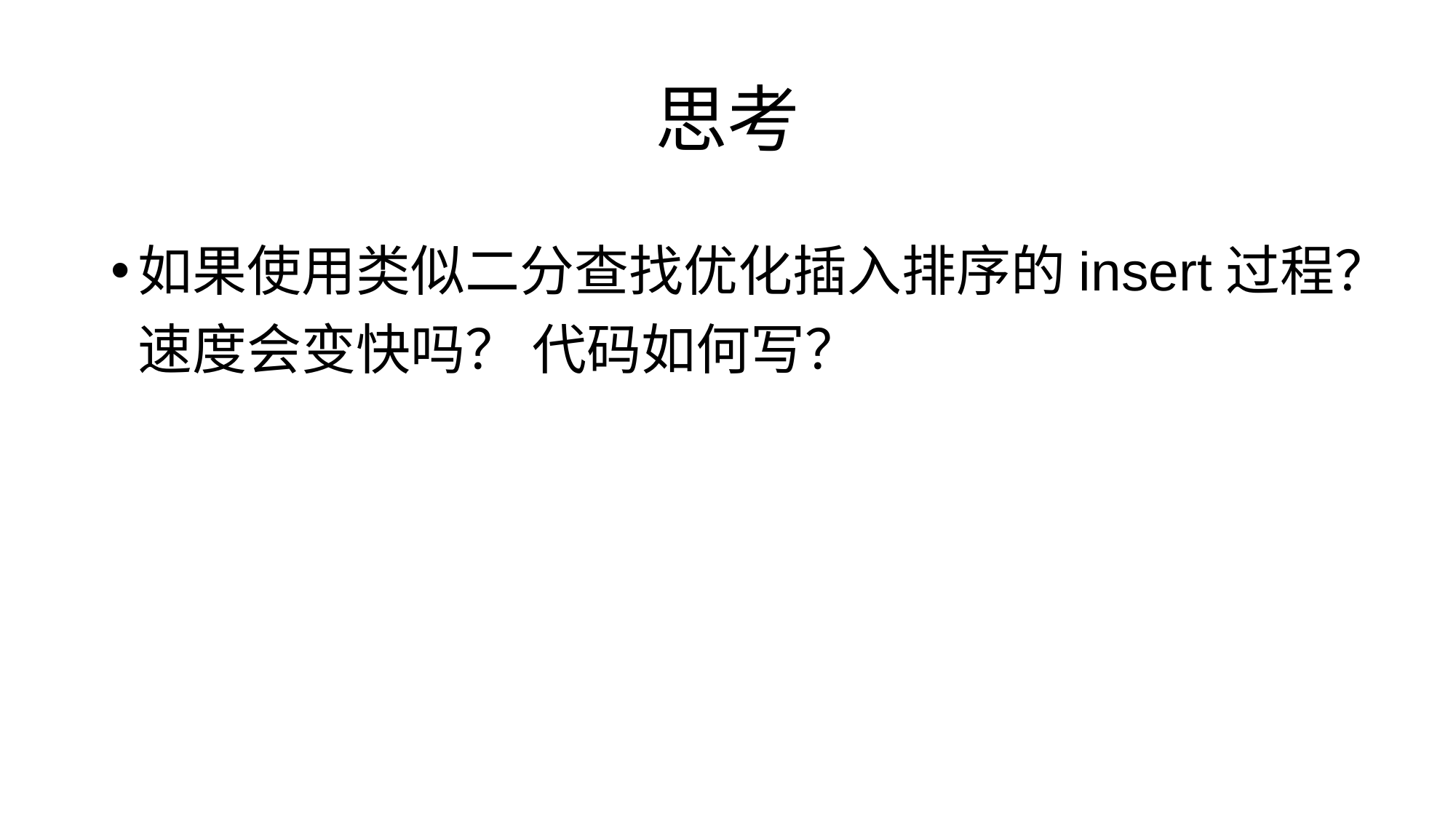

# 思考
如果使用类似二分查找优化插入排序的insert过程？速度会变快吗？ 代码如何写？